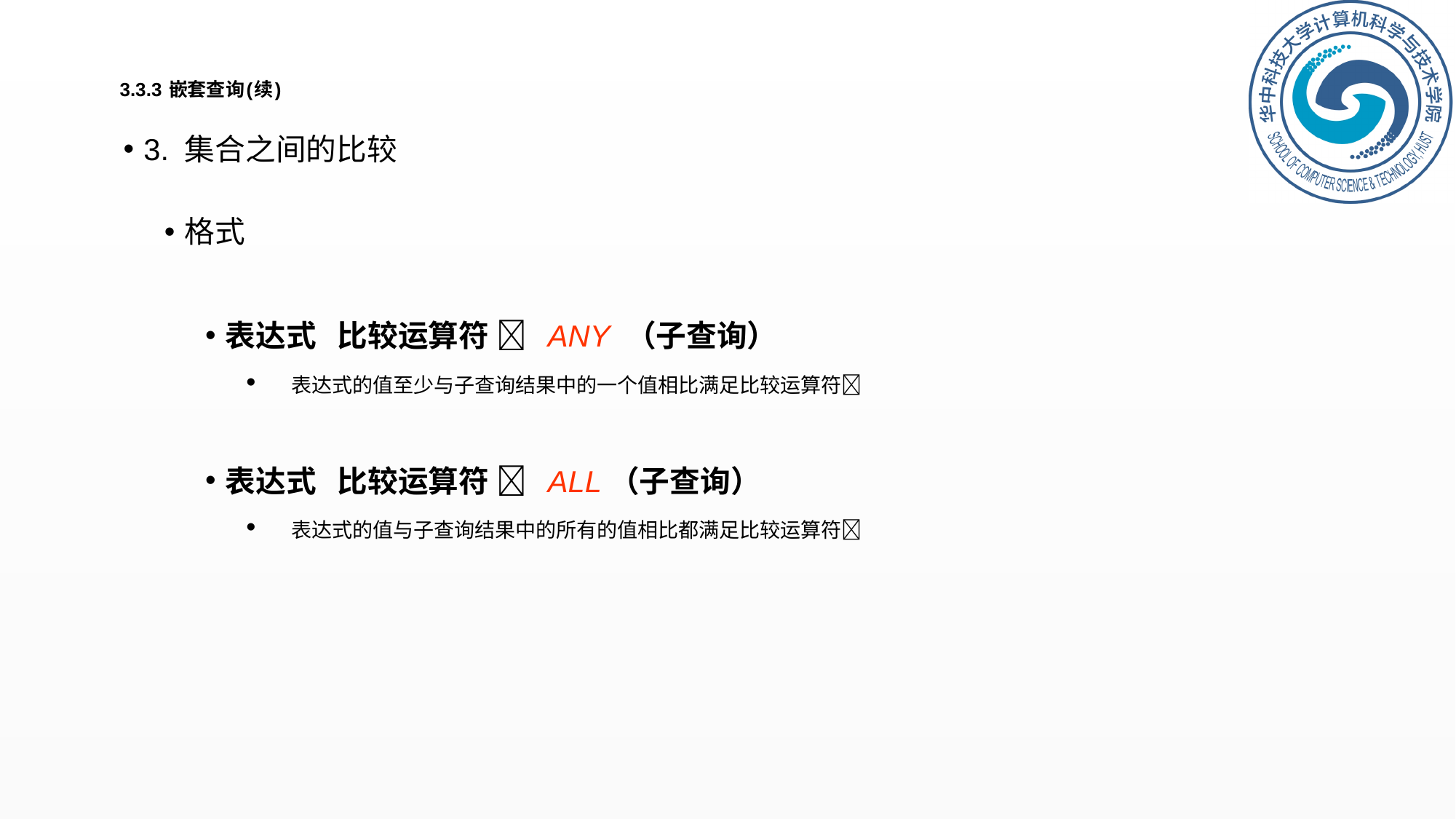

# 3.3.3 嵌套查询(续)
3. 集合之间的比较

格式

表达式   比较运算符 θ  ANY （子查询）
   表达式的值至少与子查询结果中的一个值相比满足比较运算符θ

表达式   比较运算符 θ  ALL（子查询）
   表达式的值与子查询结果中的所有的值相比都满足比较运算符θ